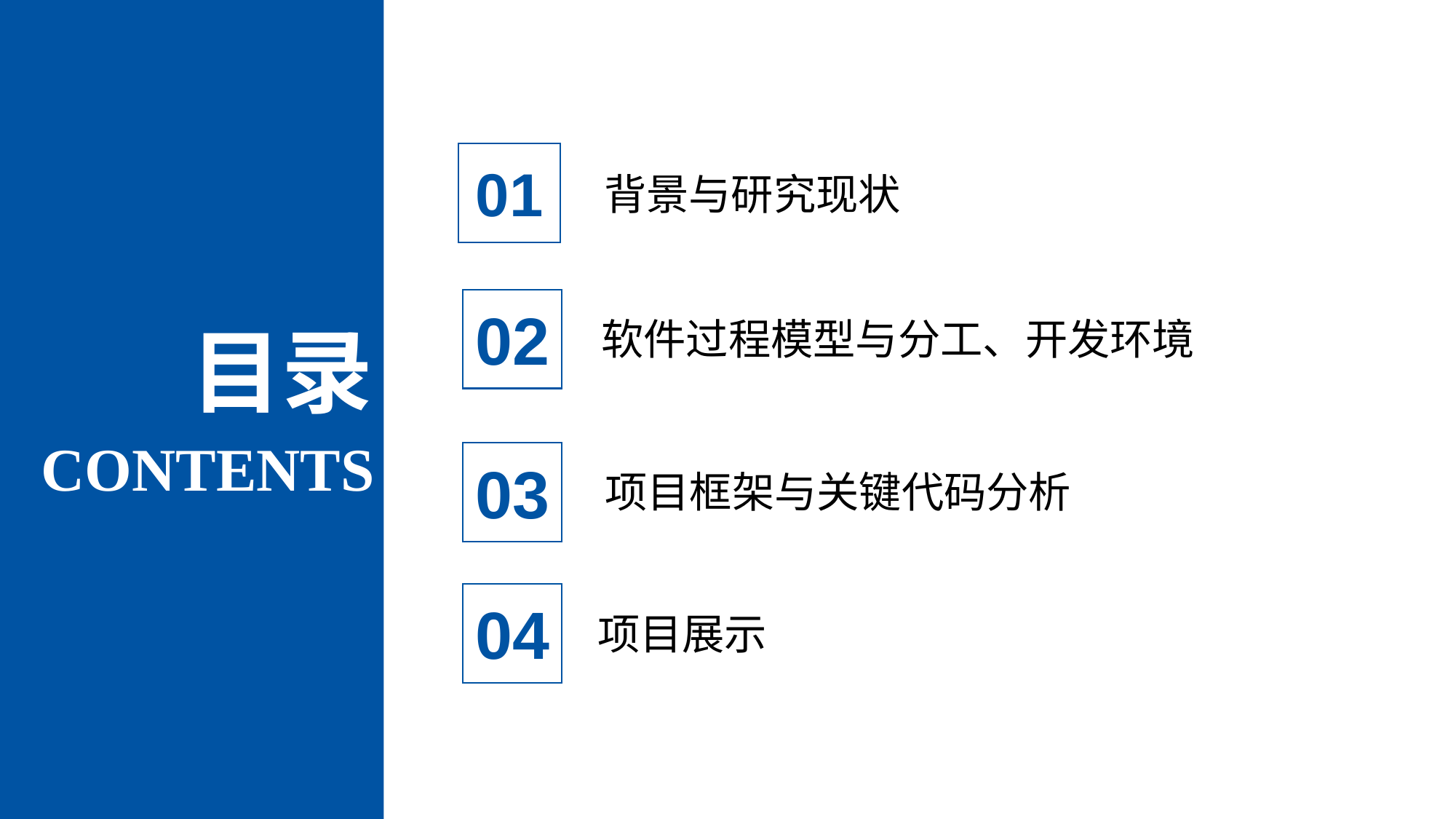

01
背景与研究现状

02
软件过程模型与分工、开发环境
目录
CONTENTS

03
项目框架与关键代码分析

04
项目展示